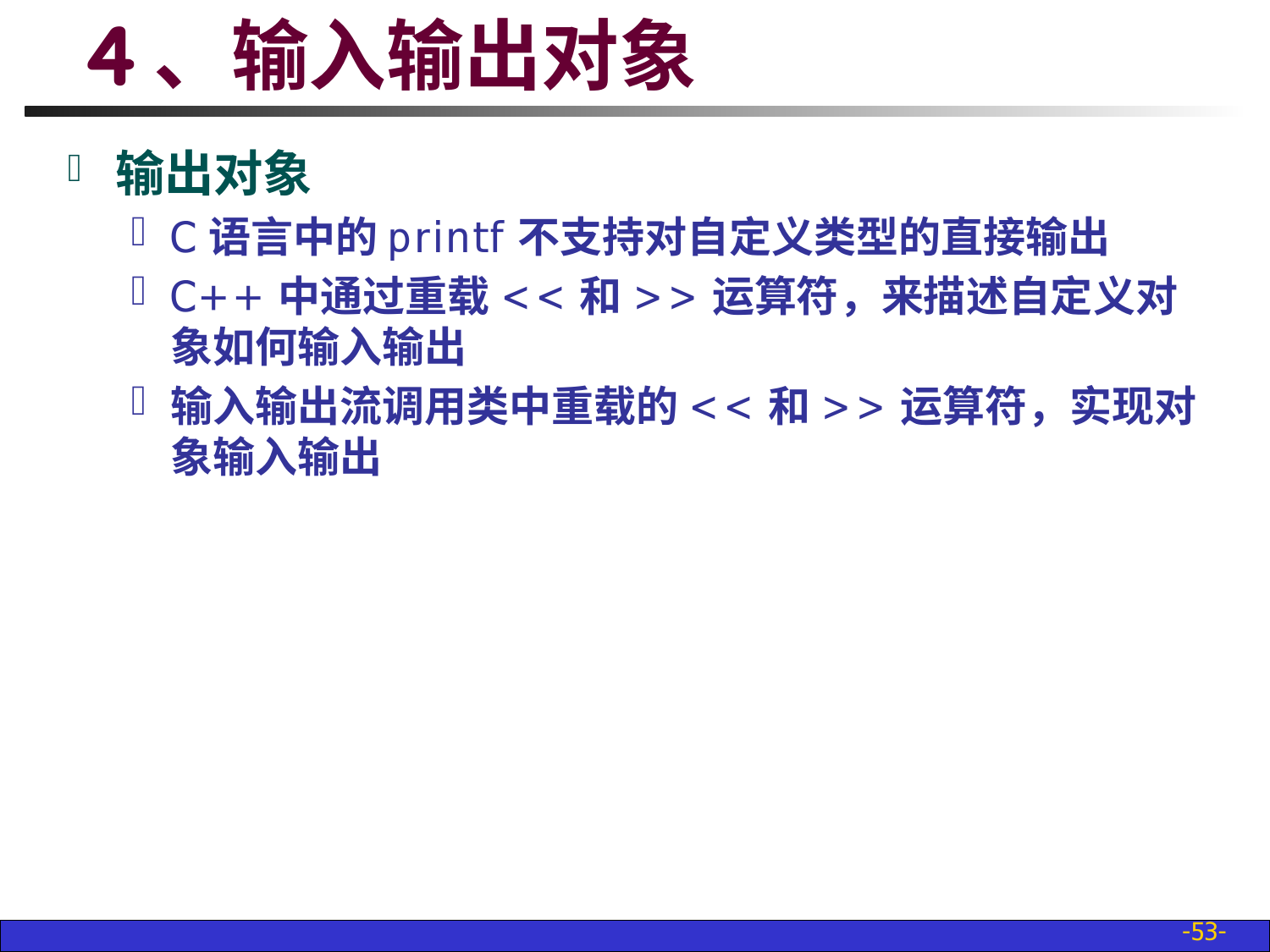

# 4、输入输出对象
输出对象
C语言中的printf不支持对自定义类型的直接输出
C++中通过重载<<和>>运算符，来描述自定义对象如何输入输出
输入输出流调用类中重载的<<和>>运算符，实现对象输入输出
-53-